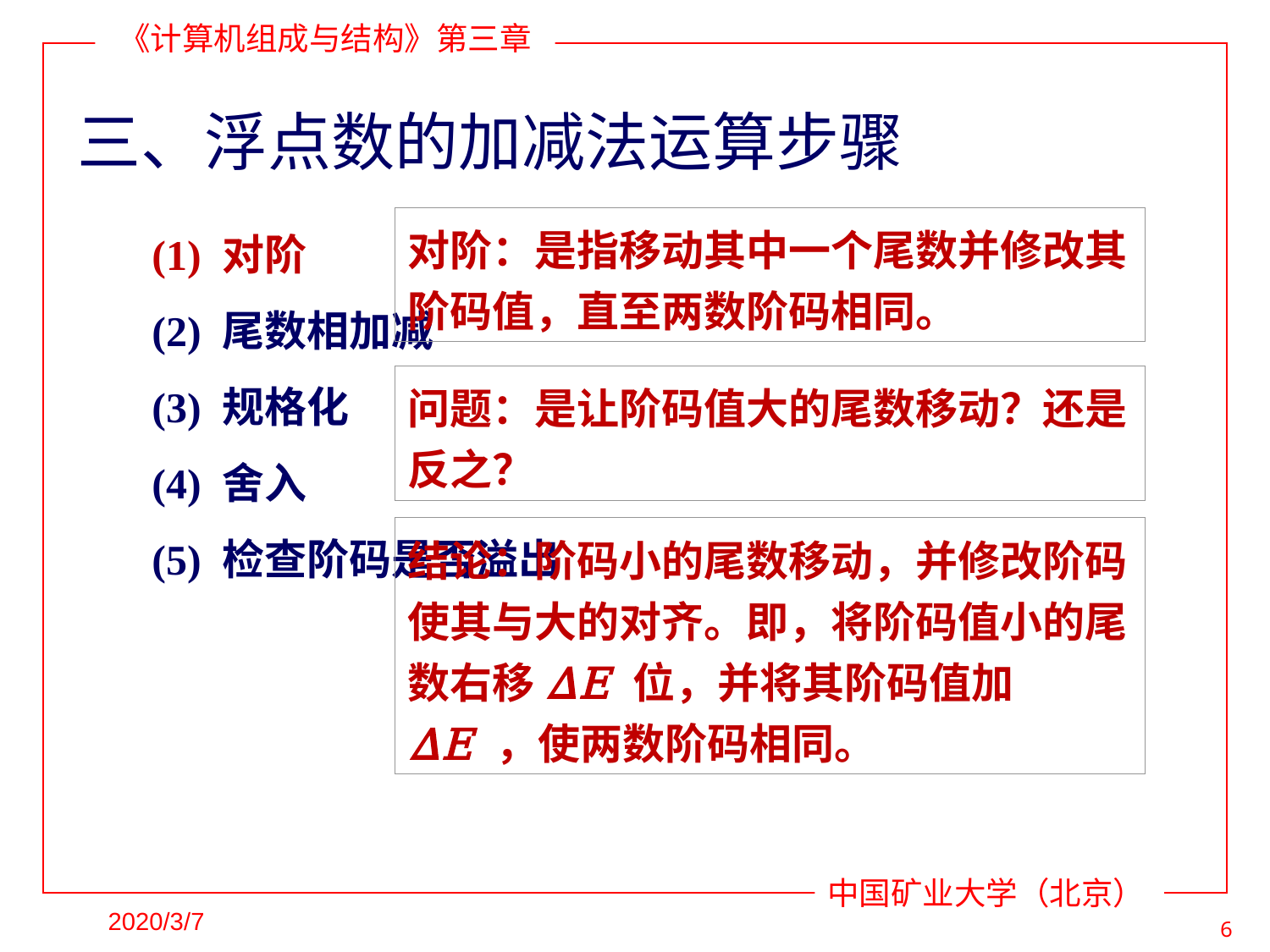

# 三、浮点数的加减法运算步骤
       (1) 对阶
       (2) 尾数相加减
       (3) 规格化
       (4) 舍入
       (5) 检查阶码是否溢出

对阶：是指移动其中一个尾数并修改其阶码值，直至两数阶码相同。
问题：是让阶码值大的尾数移动？还是反之？
结论：阶码小的尾数移动，并修改阶码使其与大的对齐。即，将阶码值小的尾数右移ΔE 位，并将其阶码值加ΔE ，使两数阶码相同。
2020/3/7